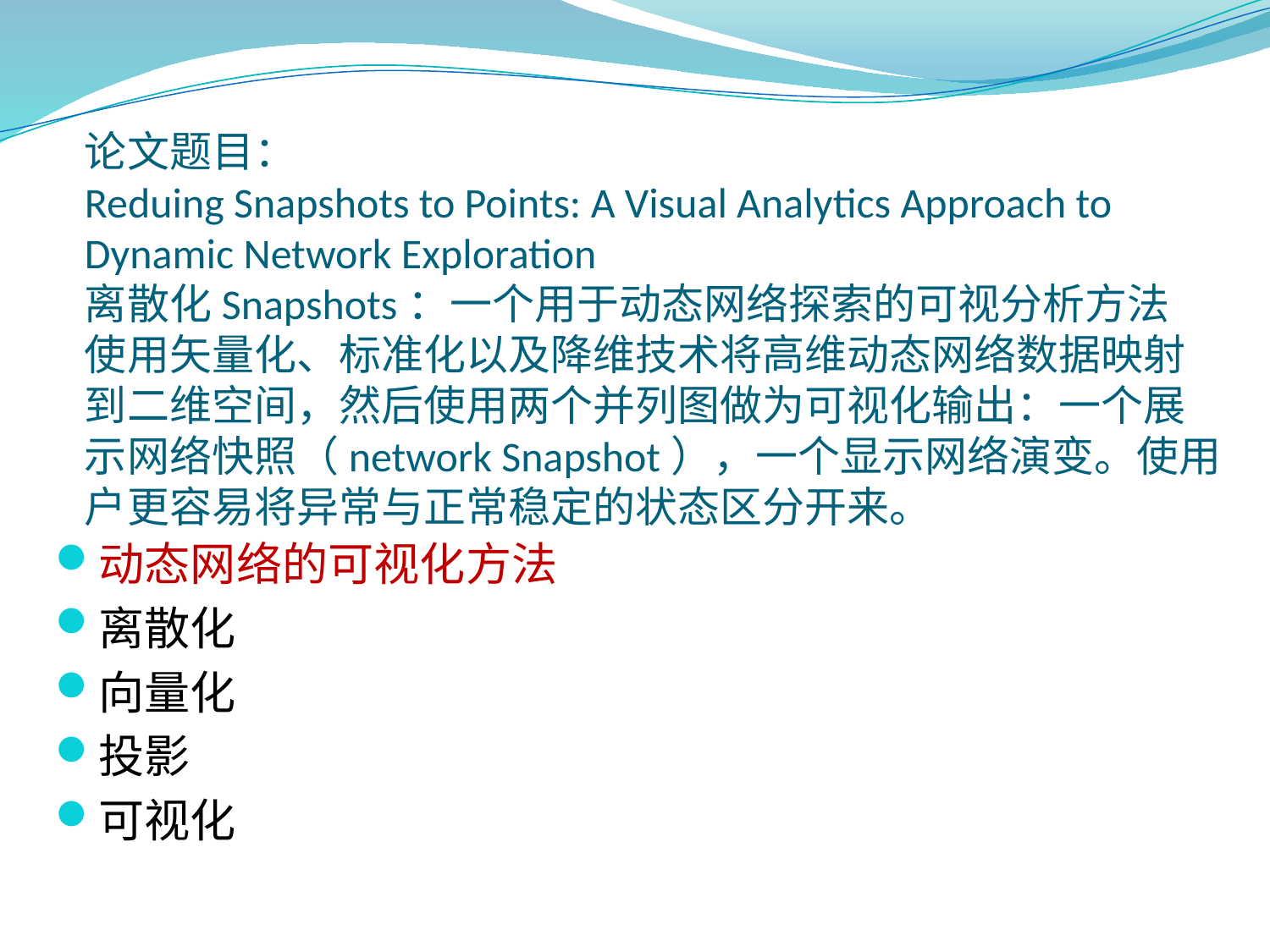

# 论文题目： Reduing Snapshots to Points: A Visual Analytics Approach to Dynamic Network Exploration 离散化Snapshots：一个用于动态网络探索的可视分析方法 使用矢量化、标准化以及降维技术将高维动态网络数据映射到二维空间，然后使用两个并列图做为可视化输出：一个展示网络快照（network Snapshot），一个显示网络演变。使用户更容易将异常与正常稳定的状态区分开来。
动态网络的可视化方法
离散化
向量化
投影
可视化